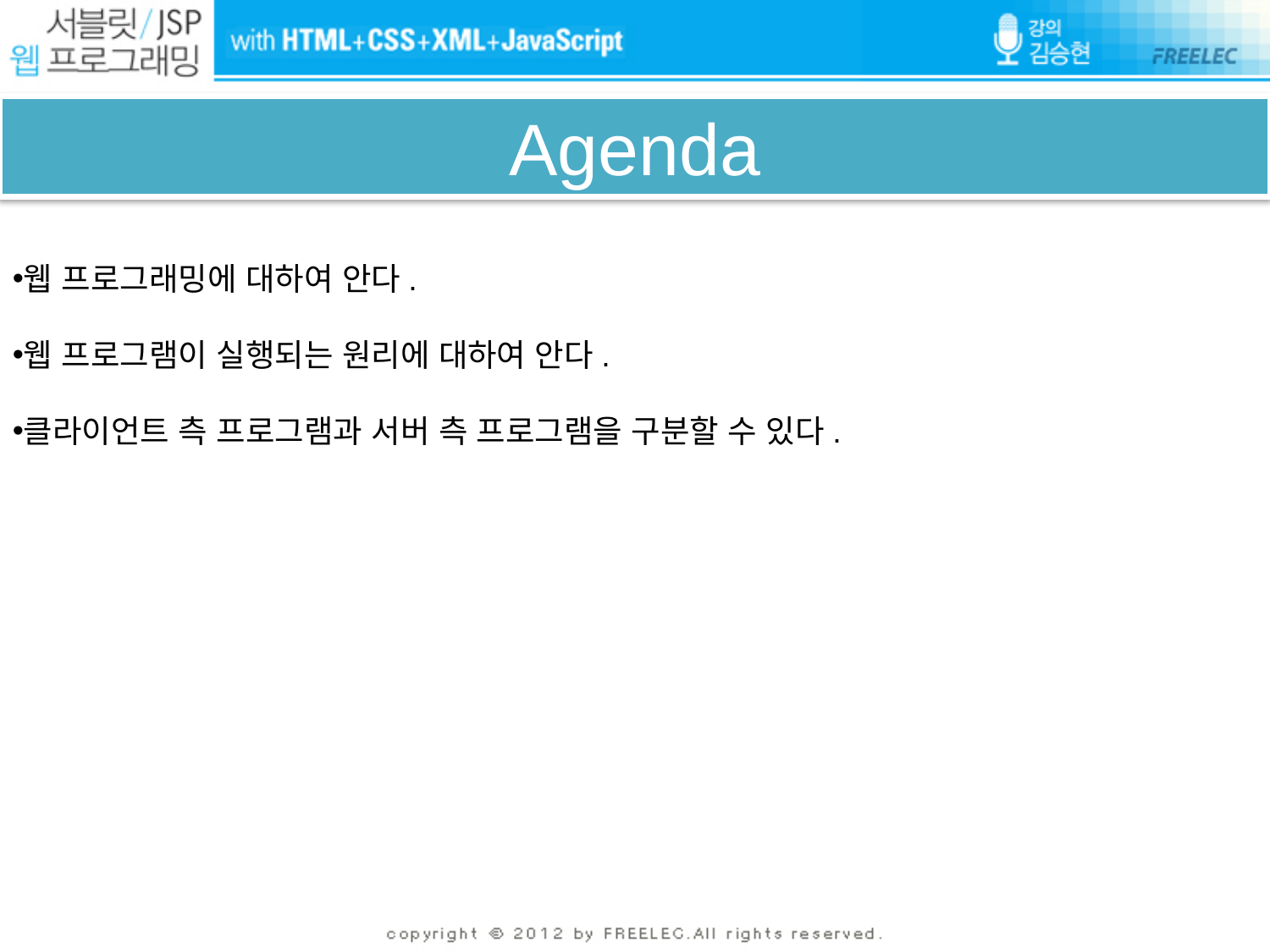

# Agenda
웹 프로그래밍에 대하여 안다.

웹 프로그램이 실행되는 원리에 대하여 안다.

클라이언트 측 프로그램과 서버 측 프로그램을 구분할 수 있다.